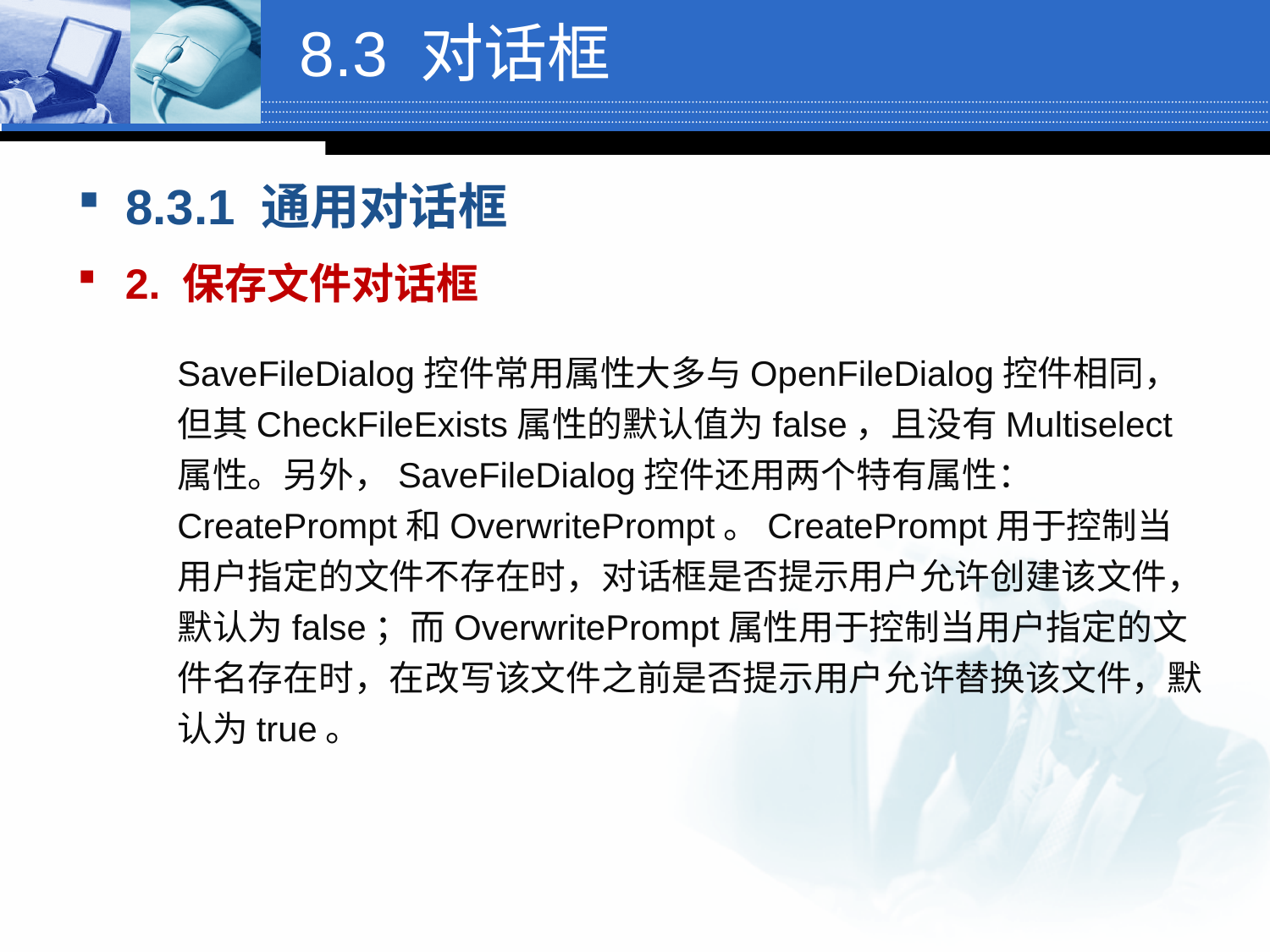

# 8.3 对话框
8.3.1 通用对话框
2. 保存文件对话框
SaveFileDialog控件常用属性大多与OpenFileDialog控件相同，但其CheckFileExists属性的默认值为false，且没有Multiselect属性。另外，SaveFileDialog控件还用两个特有属性：CreatePrompt和OverwritePrompt。CreatePrompt用于控制当用户指定的文件不存在时，对话框是否提示用户允许创建该文件，默认为false；而OverwritePrompt属性用于控制当用户指定的文件名存在时，在改写该文件之前是否提示用户允许替换该文件，默认为true。